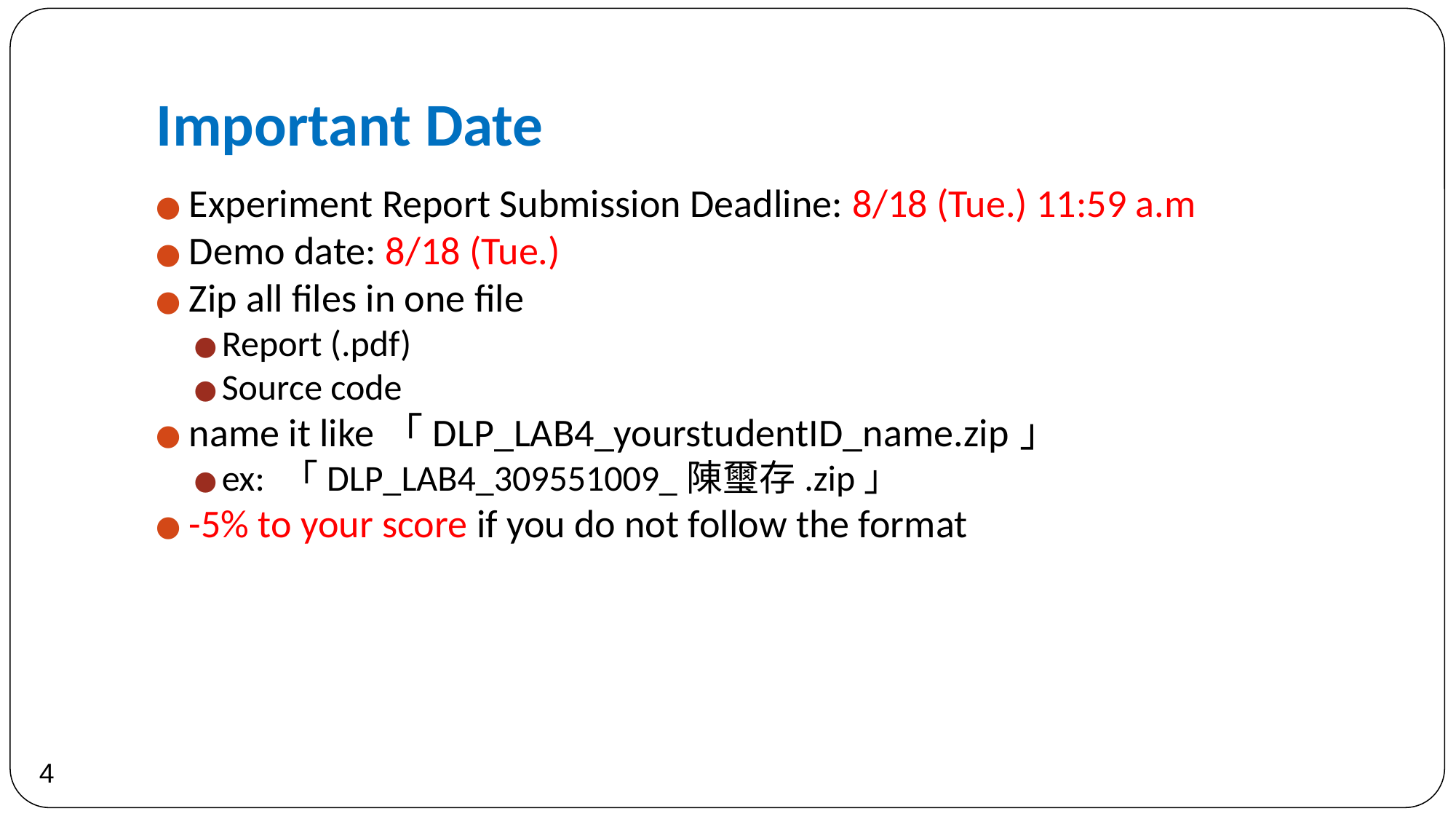

Important Date
Experiment Report Submission Deadline: 8/18 (Tue.) 11:59 a.m
Demo date: 8/18 (Tue.)
Zip all files in one file
Report (.pdf)
Source code
name it like「DLP_LAB4_yourstudentID_name.zip」
ex: 「DLP_LAB4_309551009_陳璽存.zip」
-5% to your score if you do not follow the format